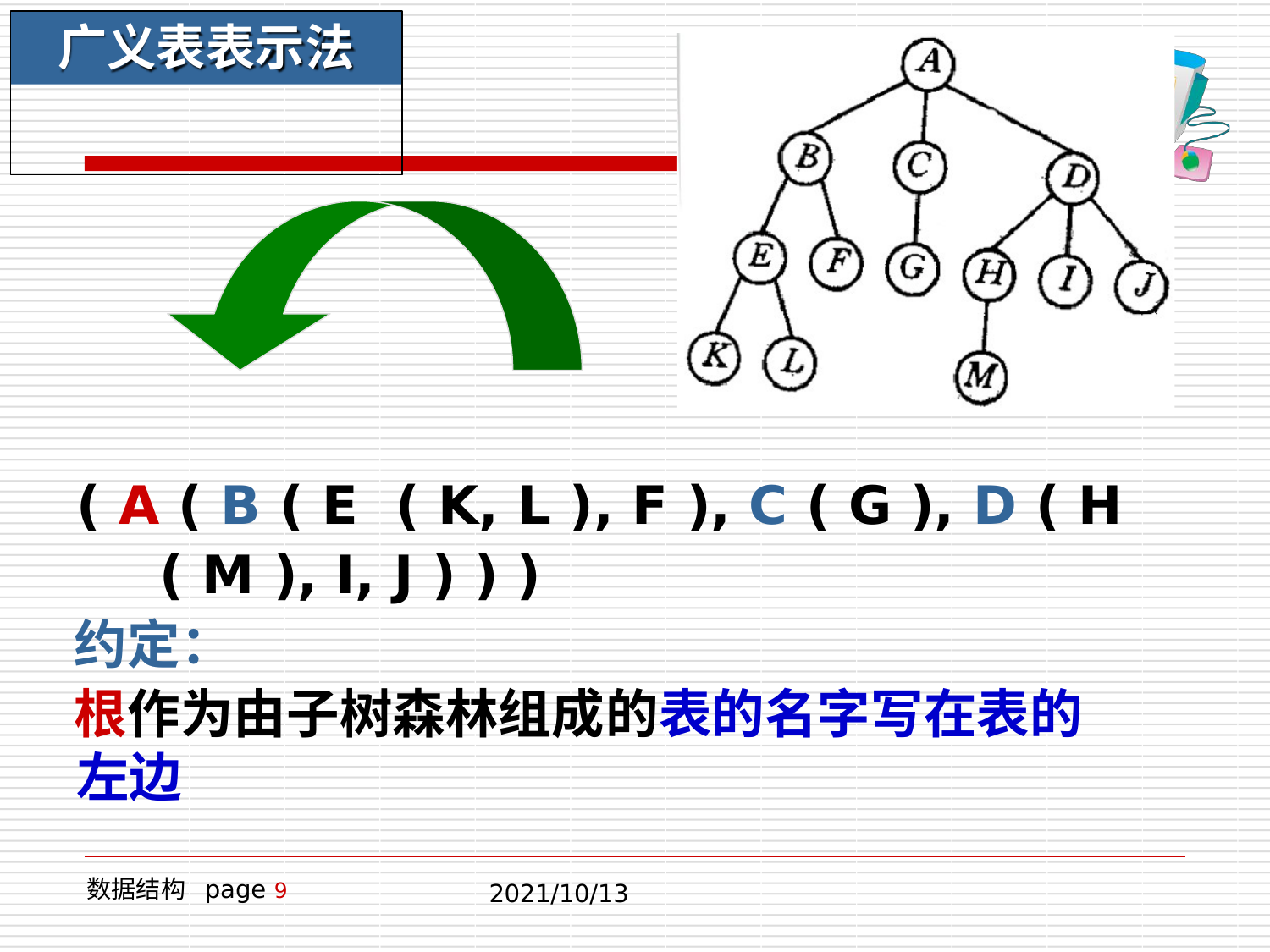

# 广义表表示法

( A ( B ( E	( K, L ), F ), C ( G ), D ( H  ( M ), I, J ) ) )
约定：
根作为由子树森林组成的表的名字写在表的左边

数据结构 page 9
2021/10/13